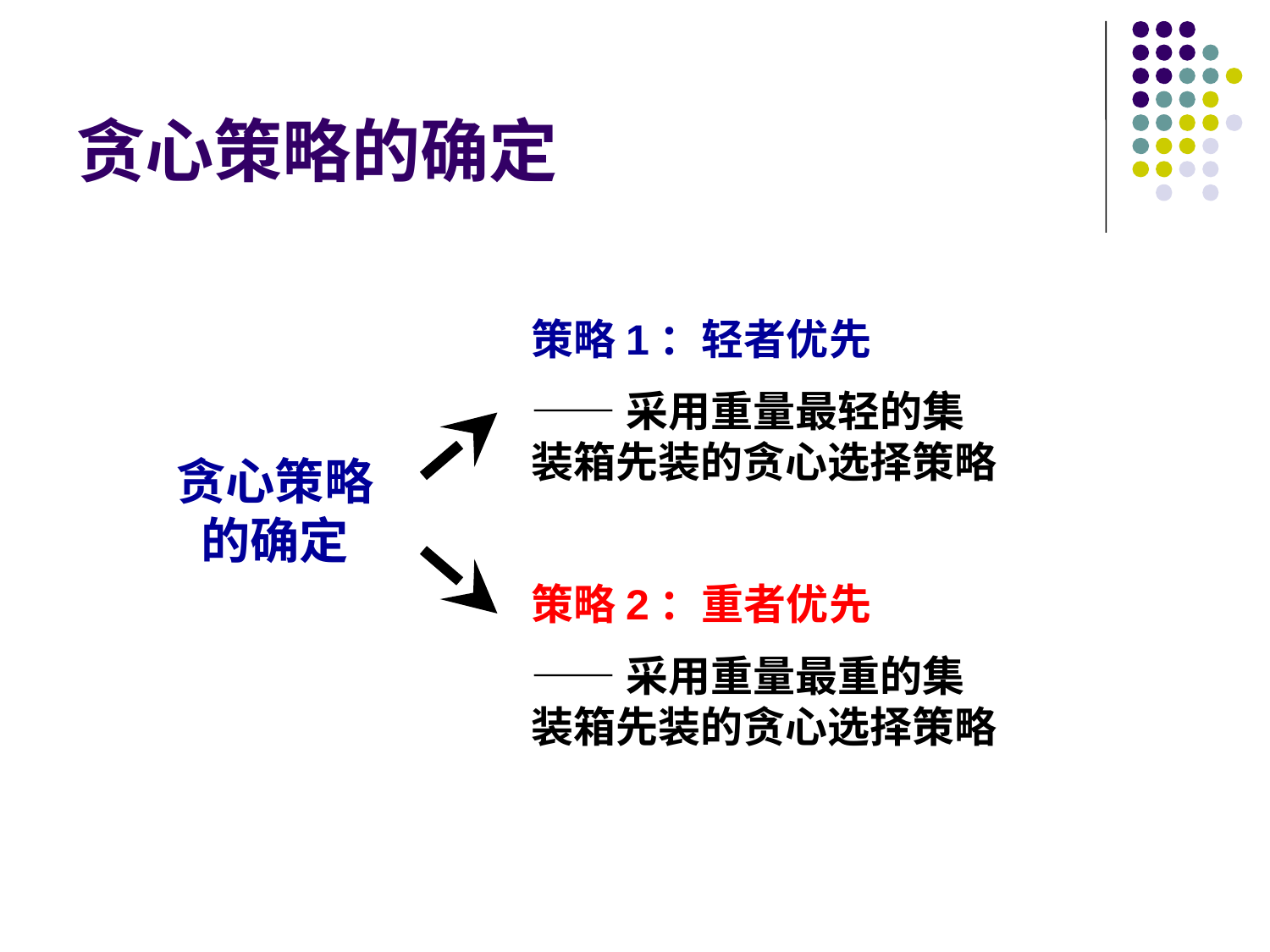

# 贪心策略的确定
策略1：轻者优先
——采用重量最轻的集装箱先装的贪心选择策略

贪心策略的确定

策略2：重者优先
——采用重量最重的集装箱先装的贪心选择策略